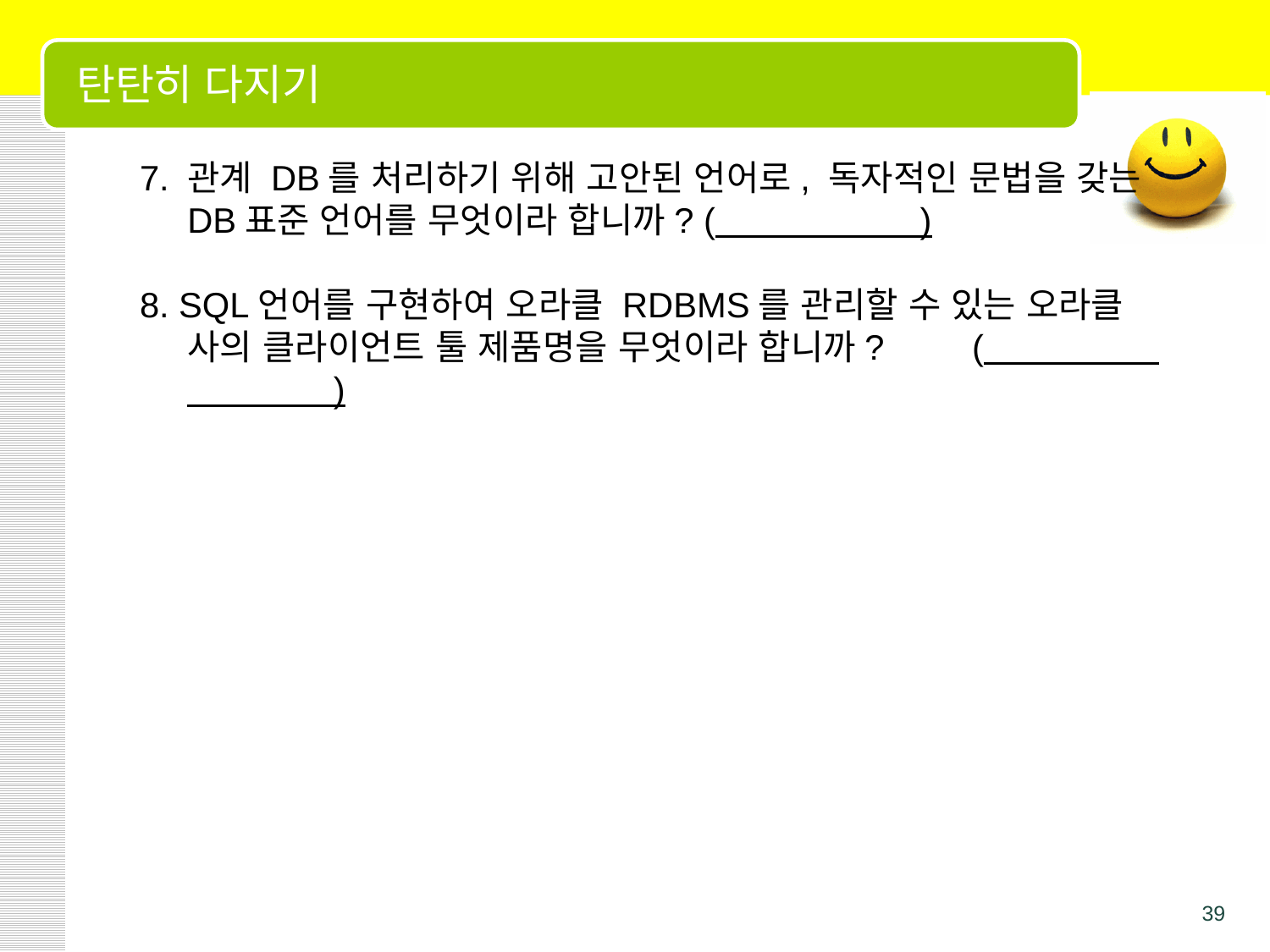

# 탄탄히 다지기
7. 관계 DB를 처리하기 위해 고안된 언어로, 독자적인 문법을 갖는 DB표준 언어를 무엇이라 합니까? (                     )
8. SQL언어를 구현하여 오라클 RDBMS를 관리할 수 있는 오라클 사의 클라이언트 툴 제품명을 무엇이라 합니까?         (                                  )